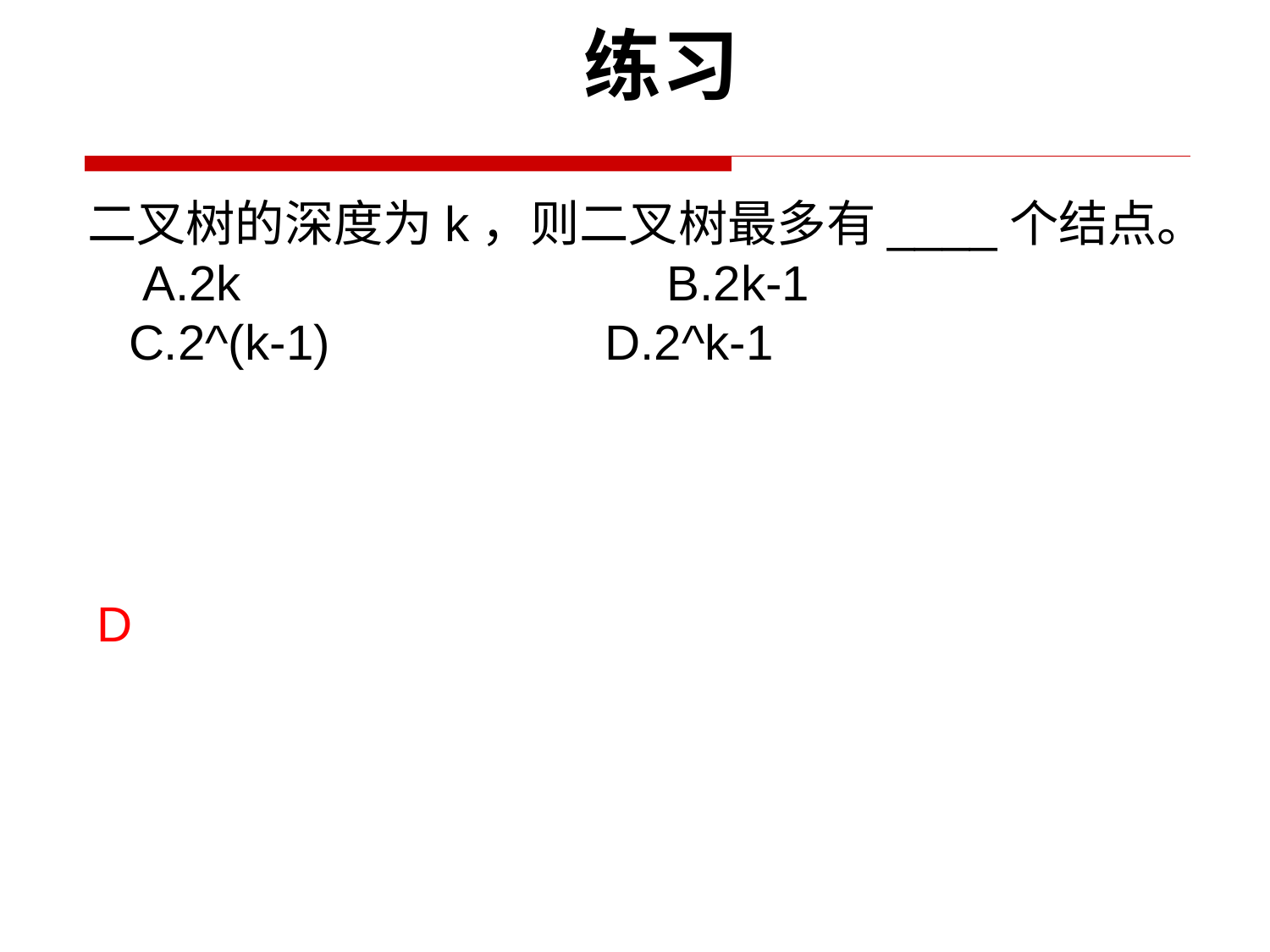

练习
二叉树的深度为k，则二叉树最多有____个结点。
    A.2k                               B.2k-1
   C.2^(k-1)                    D.2^k-1
D